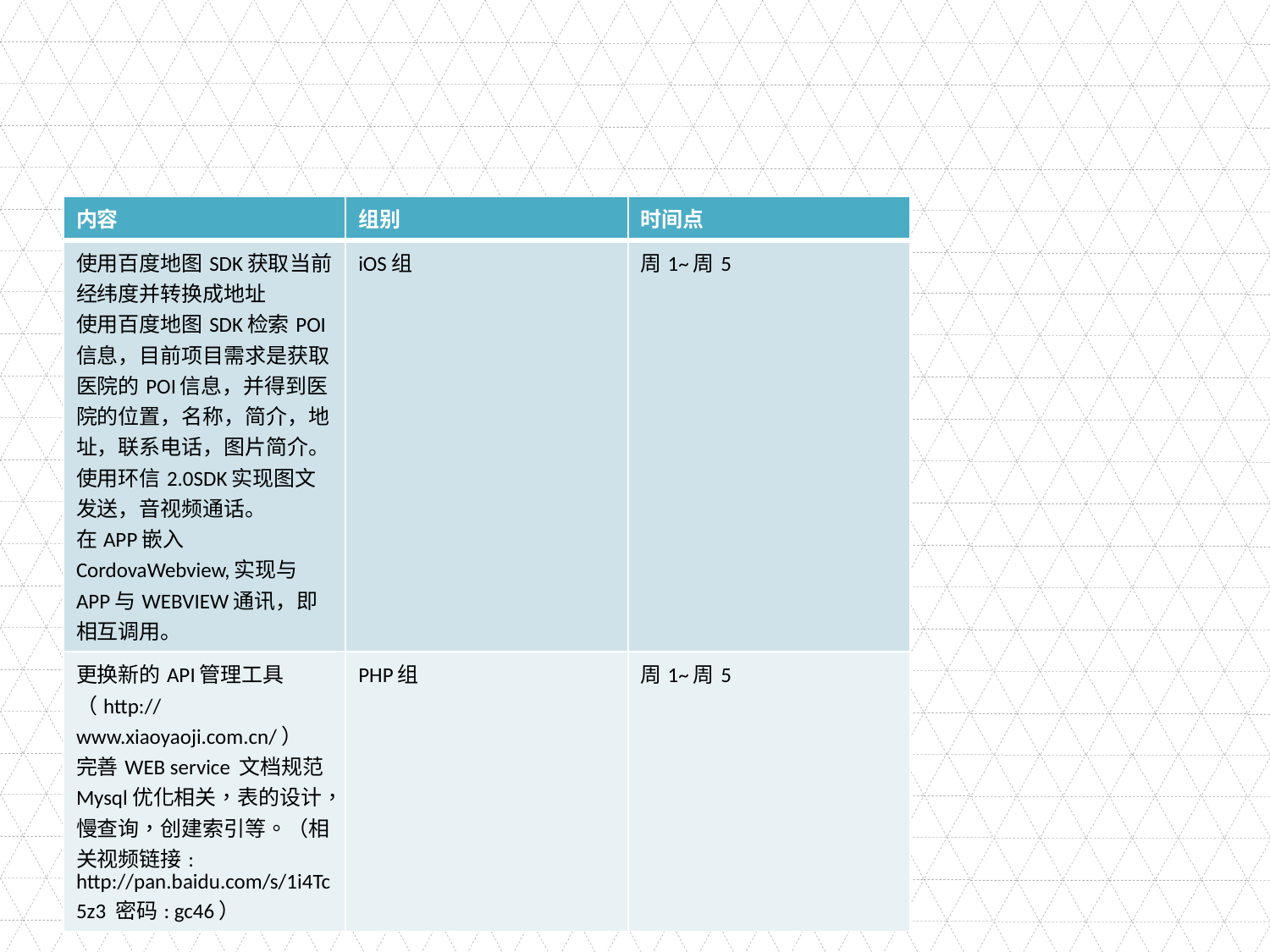

#
| 内容 | 组别 | 时间点 |
| --- | --- | --- |
| 使用百度地图SDK获取当前经纬度并转换成地址 使用百度地图SDK检索POI信息，目前项目需求是获取医院的POI信息，并得到医院的位置，名称，简介，地址，联系电话，图片简介。 使用环信2.0SDK实现图文发送，音视频通话。 在APP嵌入CordovaWebview,实现与APP与WEBVIEW通讯，即相互调用。 | iOS组 | 周1~周5 |
| 更换新的API管理工具（http://www.xiaoyaoji.com.cn/） 完善WEB service 文档规范 Mysql优化相关，表的设计，慢查询，创建索引等。（相关视频链接: http://pan.baidu.com/s/1i4Tc5z3 密码: gc46） | PHP组 | 周1~周5 |